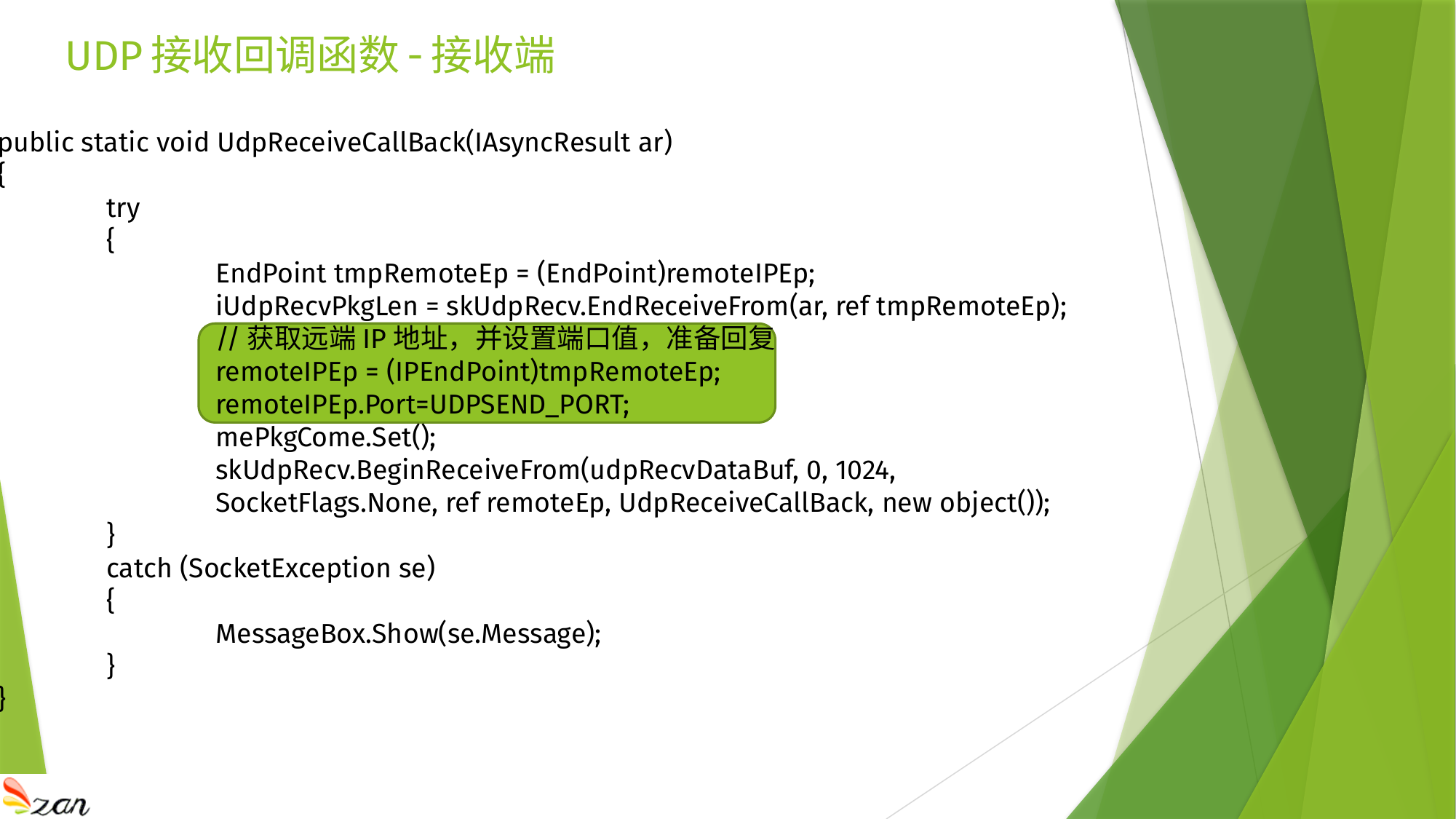

# UDP接收回调函数-接收端
public static void UdpReceiveCallBack(IAsyncResult ar)
{
	try
	{
		EndPoint tmpRemoteEp = (EndPoint)remoteIPEp;
		iUdpRecvPkgLen = skUdpRecv.EndReceiveFrom(ar, ref tmpRemoteEp);
		//获取远端IP地址，并设置端口值，准备回复
		remoteIPEp = (IPEndPoint)tmpRemoteEp;
		remoteIPEp.Port=UDPSEND_PORT;
		mePkgCome.Set();
		skUdpRecv.BeginReceiveFrom(udpRecvDataBuf, 0, 1024,
		SocketFlags.None, ref remoteEp, UdpReceiveCallBack, new object());
	}
	catch (SocketException se)
	{
		MessageBox.Show(se.Message);
	}
}